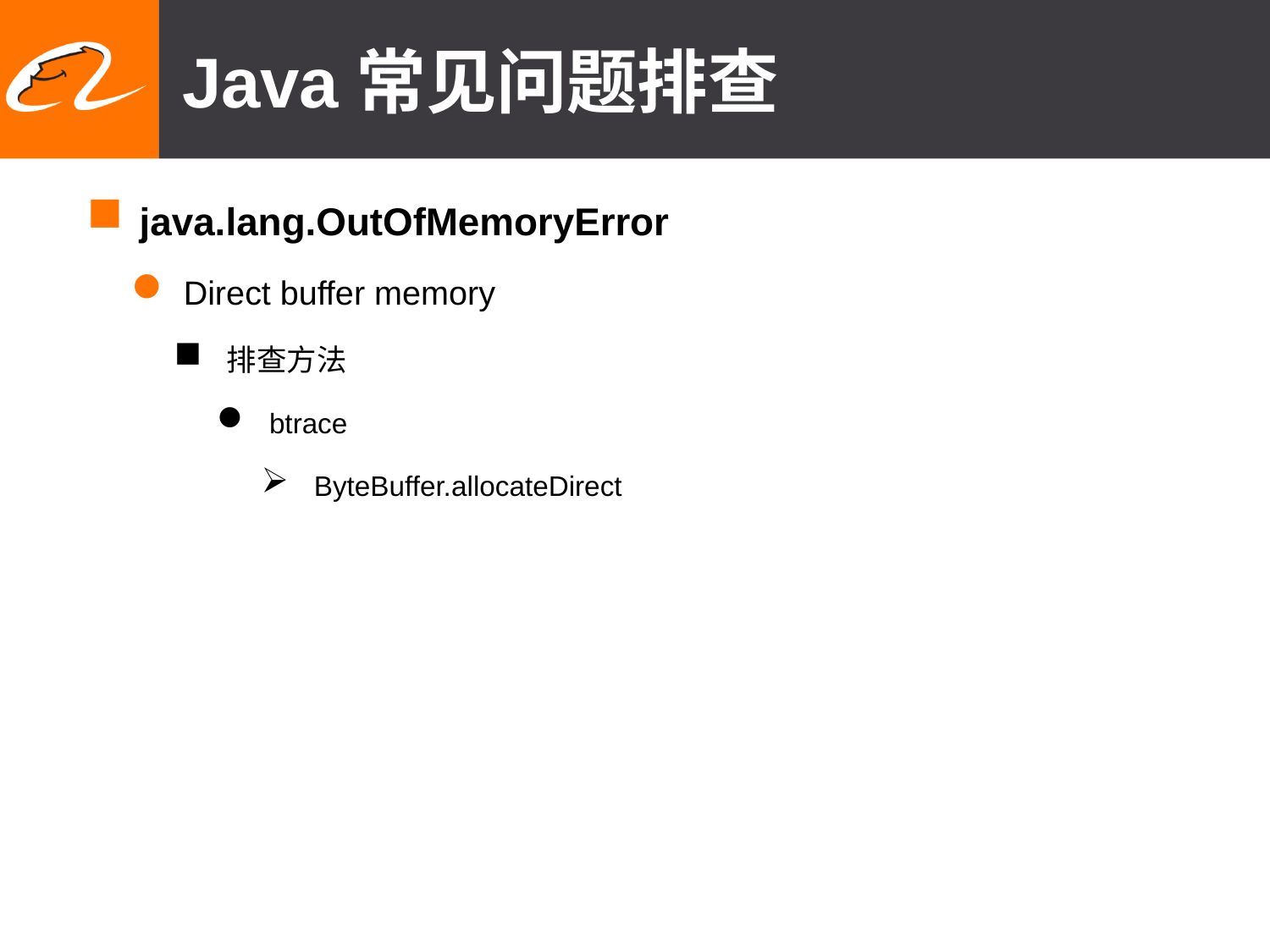

# Java常见问题排查
java.lang.OutOfMemoryError
Direct buffer memory
排查方法
btrace
ByteBuffer.allocateDirect